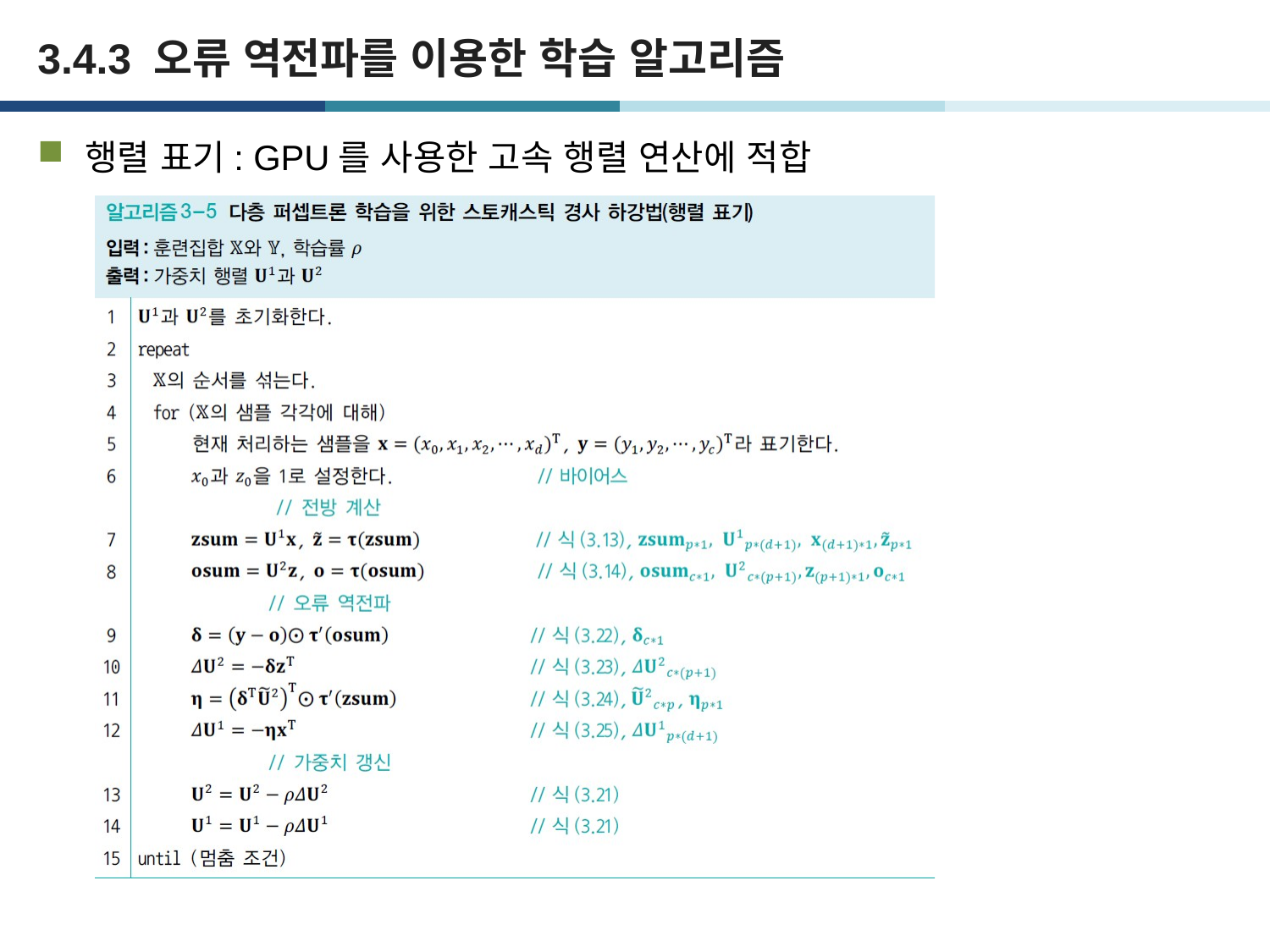

# 3.4.3 오류 역전파를 이용한 학습 알고리즘
행렬 표기: GPU를 사용한 고속 행렬 연산에 적합